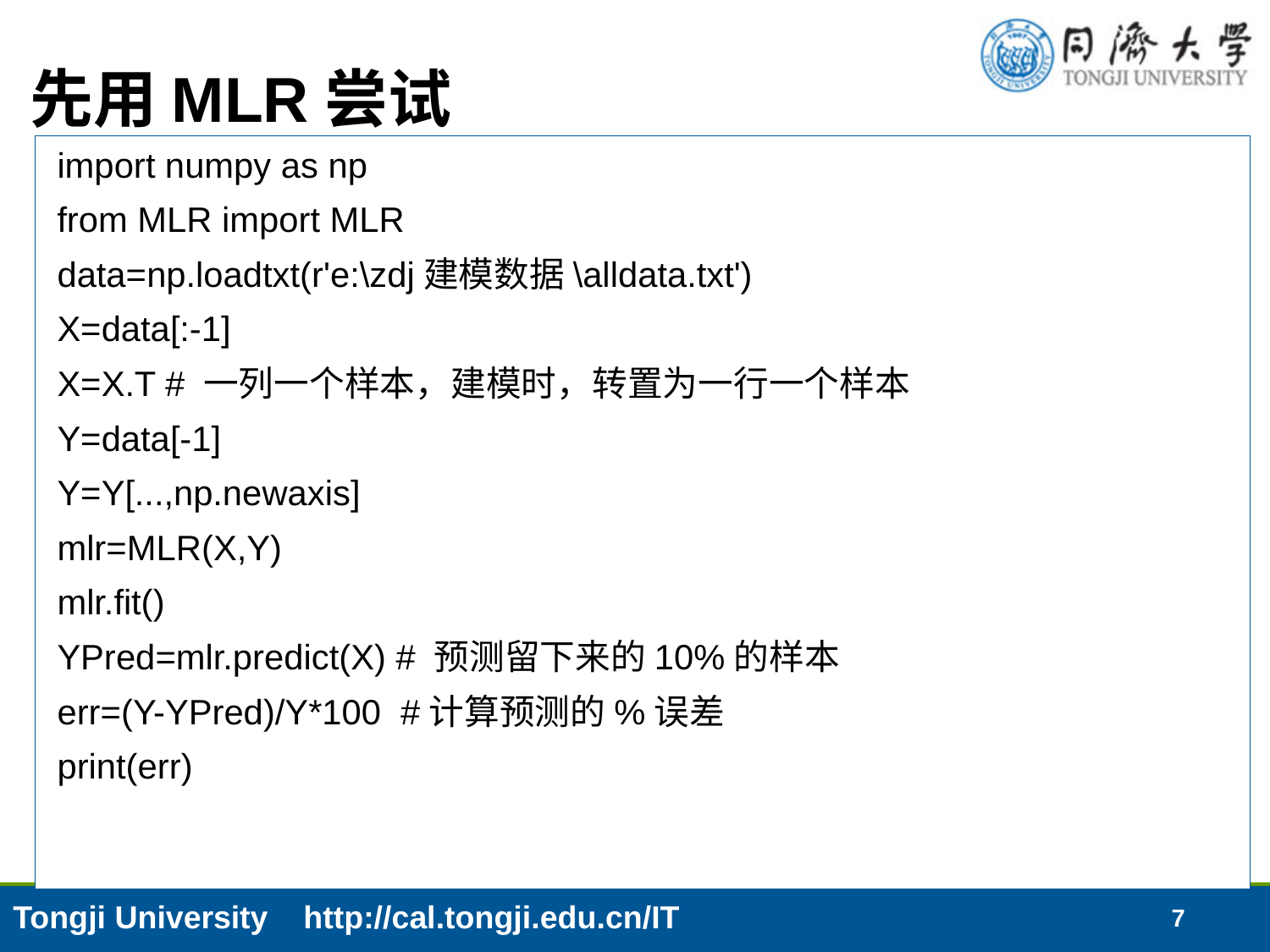

# 先用MLR尝试
import numpy as np
from MLR import MLR
data=np.loadtxt(r'e:\zdj建模数据\alldata.txt')
X=data[:-1]
X=X.T # 一列一个样本，建模时，转置为一行一个样本
Y=data[-1]
Y=Y[...,np.newaxis]
mlr=MLR(X,Y)
mlr.fit()
YPred=mlr.predict(X) # 预测留下来的10%的样本
err=(Y-YPred)/Y*100  #计算预测的%误差
print(err)